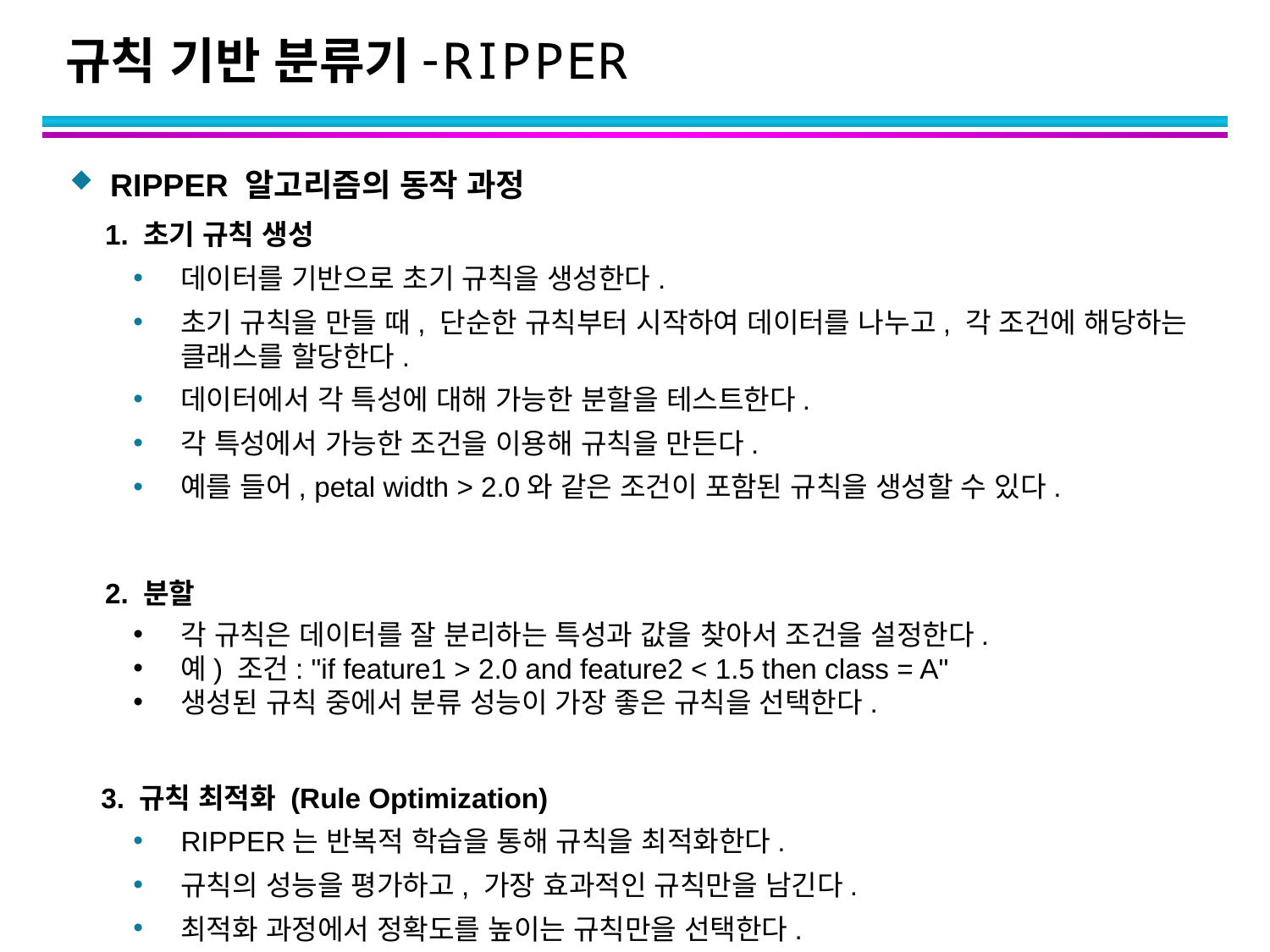

# 규칙 기반 분류기-RIPPER
RIPPER 알고리즘의 동작 과정
    1. 초기 규칙 생성
데이터를 기반으로 초기 규칙을 생성한다.
초기 규칙을 만들 때, 단순한 규칙부터 시작하여 데이터를 나누고, 각 조건에 해당하는 클래스를 할당한다.
데이터에서 각 특성에 대해 가능한 분할을 테스트한다.
각 특성에서 가능한 조건을 이용해 규칙을 만든다.
예를 들어, petal width > 2.0와 같은 조건이 포함된 규칙을 생성할 수 있다.

    2. 분할
각 규칙은 데이터를 잘 분리하는 특성과 값을 찾아서 조건을 설정한다.
예) 조건: "if feature1 > 2.0 and feature2 < 1.5 then class = A"
생성된 규칙 중에서 분류 성능이 가장 좋은 규칙을 선택한다.

    3. 규칙 최적화 (Rule Optimization)
RIPPER는 반복적 학습을 통해 규칙을 최적화한다.
규칙의 성능을 평가하고, 가장 효과적인 규칙만을 남긴다.
최적화 과정에서 정확도를 높이는 규칙만을 선택한다.